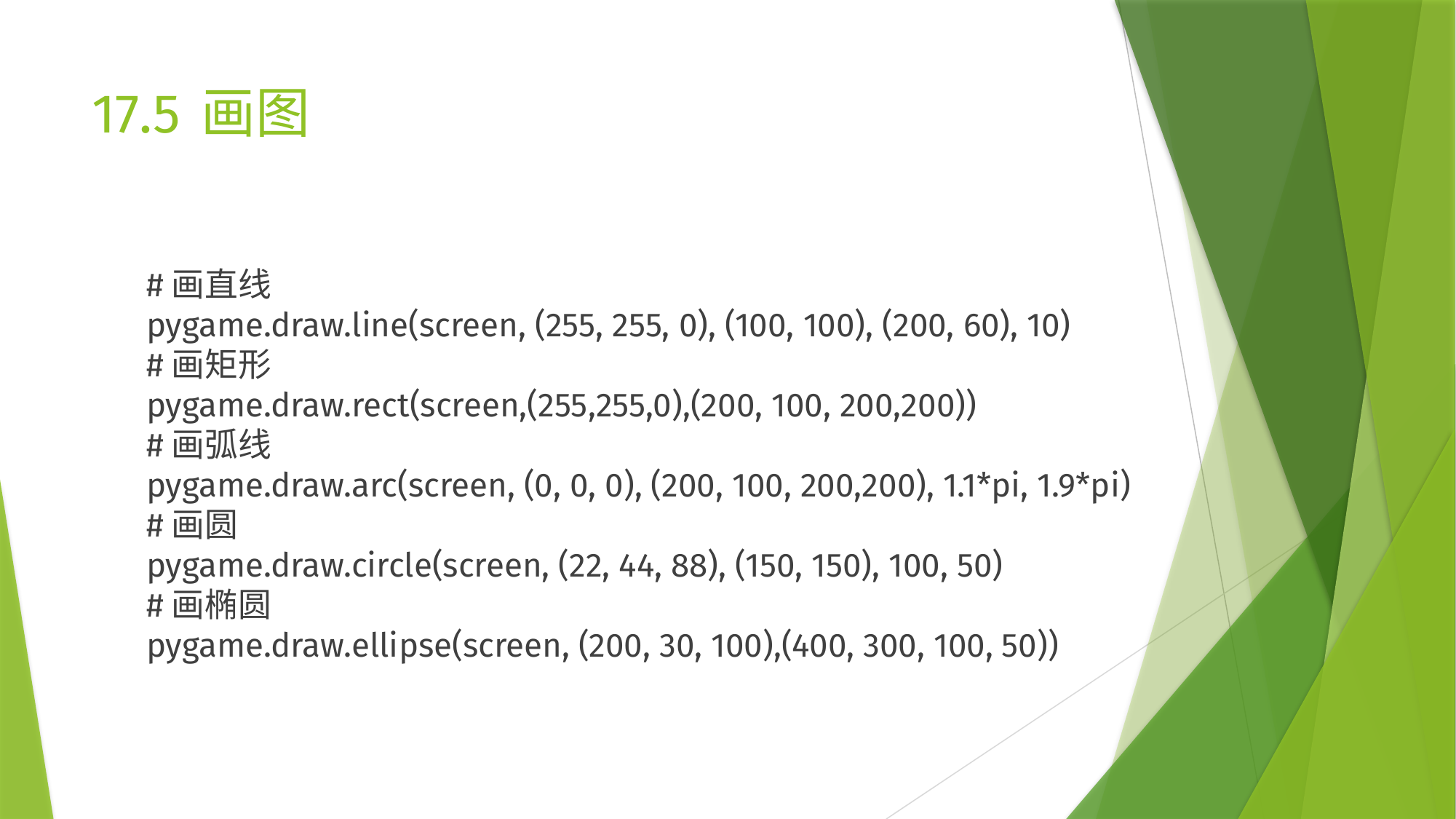

# 17.5	画图
#画直线
pygame.draw.line(screen, (255, 255, 0), (100, 100), (200, 60), 10)
#画矩形
pygame.draw.rect(screen,(255,255,0),(200, 100, 200,200))
#画弧线
pygame.draw.arc(screen, (0, 0, 0), (200, 100, 200,200), 1.1*pi, 1.9*pi)
#画圆
pygame.draw.circle(screen, (22, 44, 88), (150, 150), 100, 50)
#画椭圆
pygame.draw.ellipse(screen, (200, 30, 100),(400, 300, 100, 50))